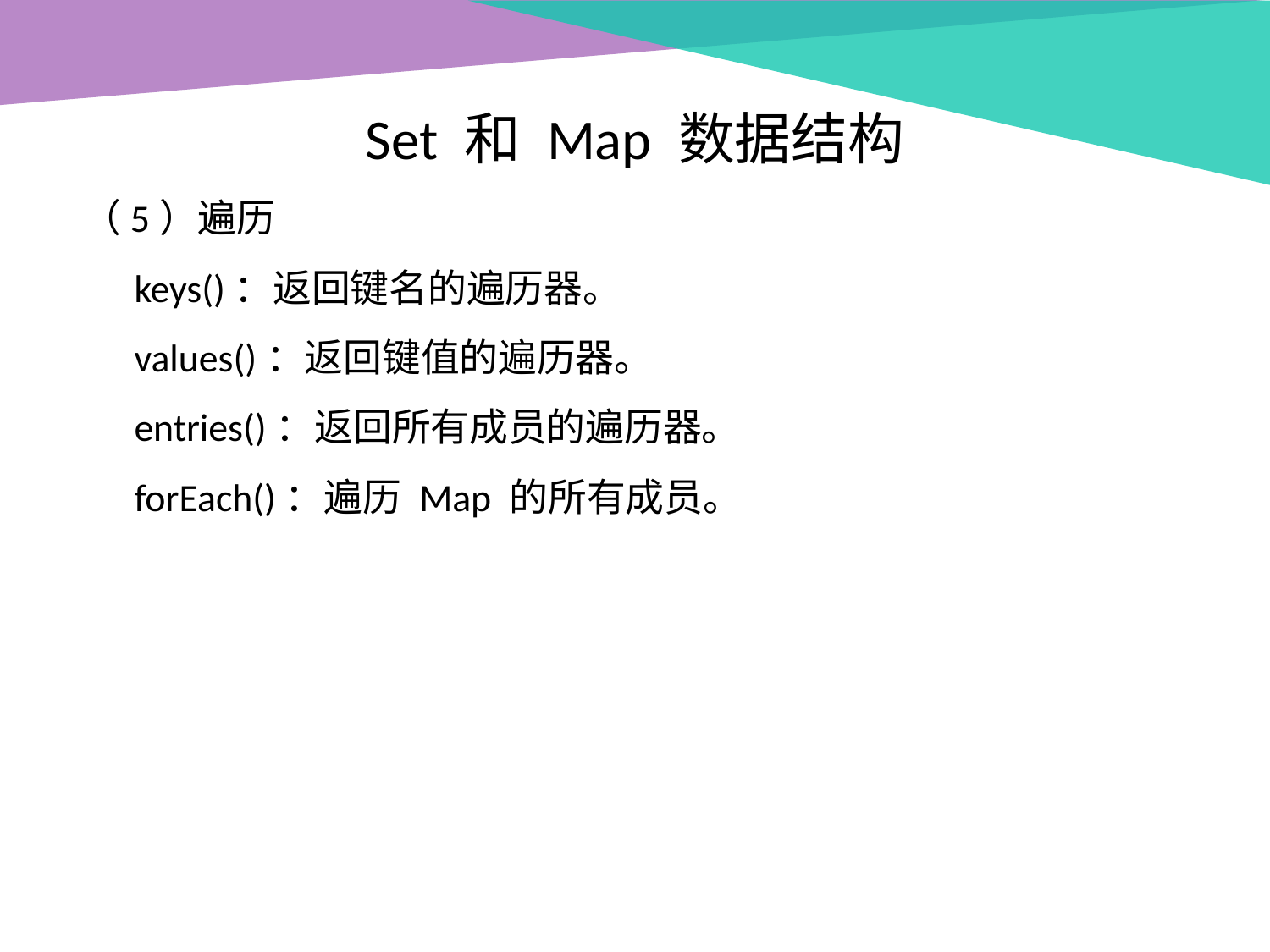

Set 和 Map 数据结构
（5）遍历
      keys()：返回键名的遍历器。
      values()：返回键值的遍历器。
      entries()：返回所有成员的遍历器。
      forEach()：遍历 Map 的所有成员。